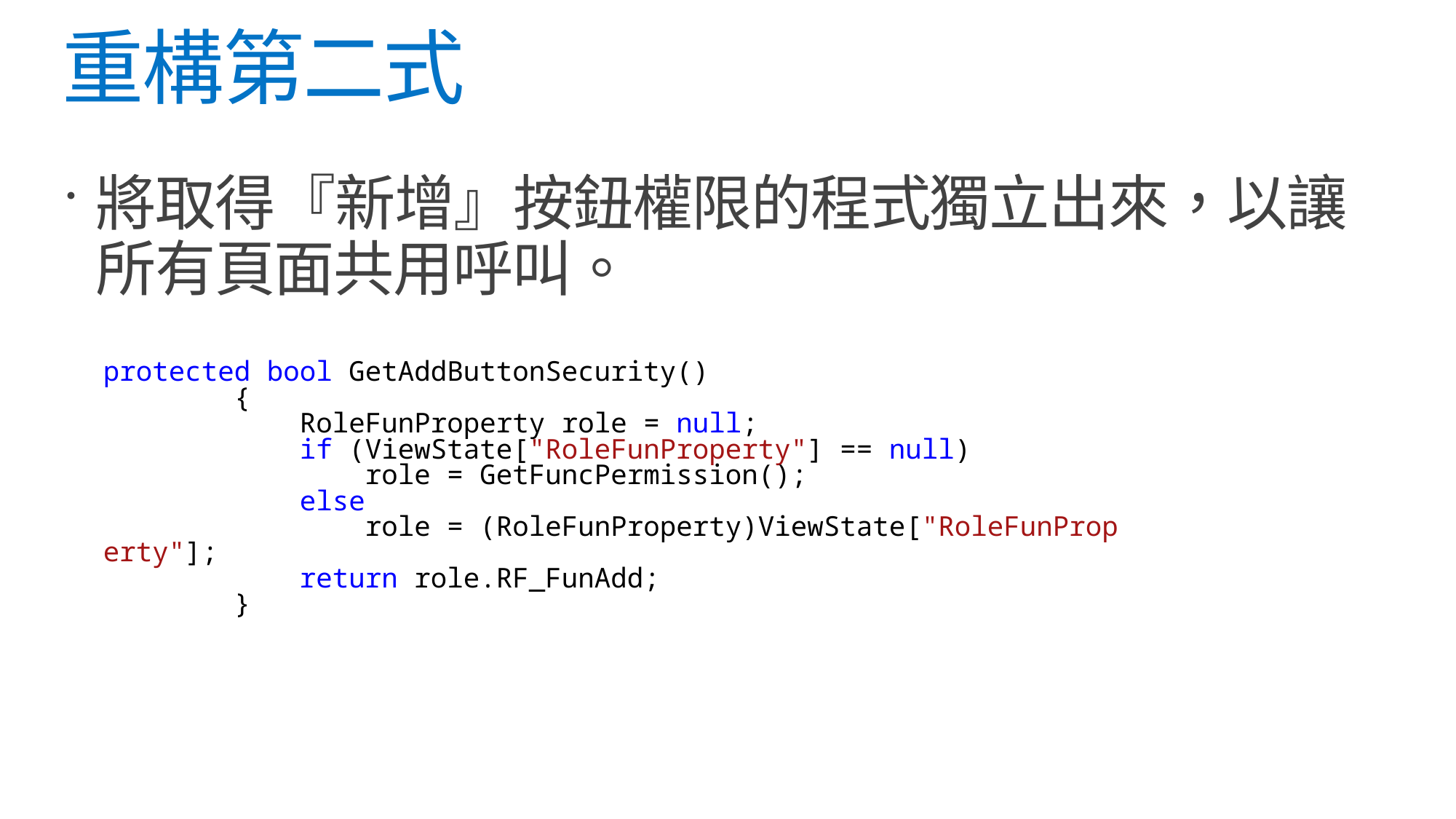

# 重構第二式
將取得『新增』按鈕權限的程式獨立出來，以讓所有頁面共用呼叫。
protected bool GetAddButtonSecurity()
        {
            RoleFunProperty role = null;
            if (ViewState["RoleFunProperty"] == null)
                role = GetFuncPermission();
            else
                role = (RoleFunProperty)ViewState["RoleFunProperty"];
            return role.RF_FunAdd;
        }